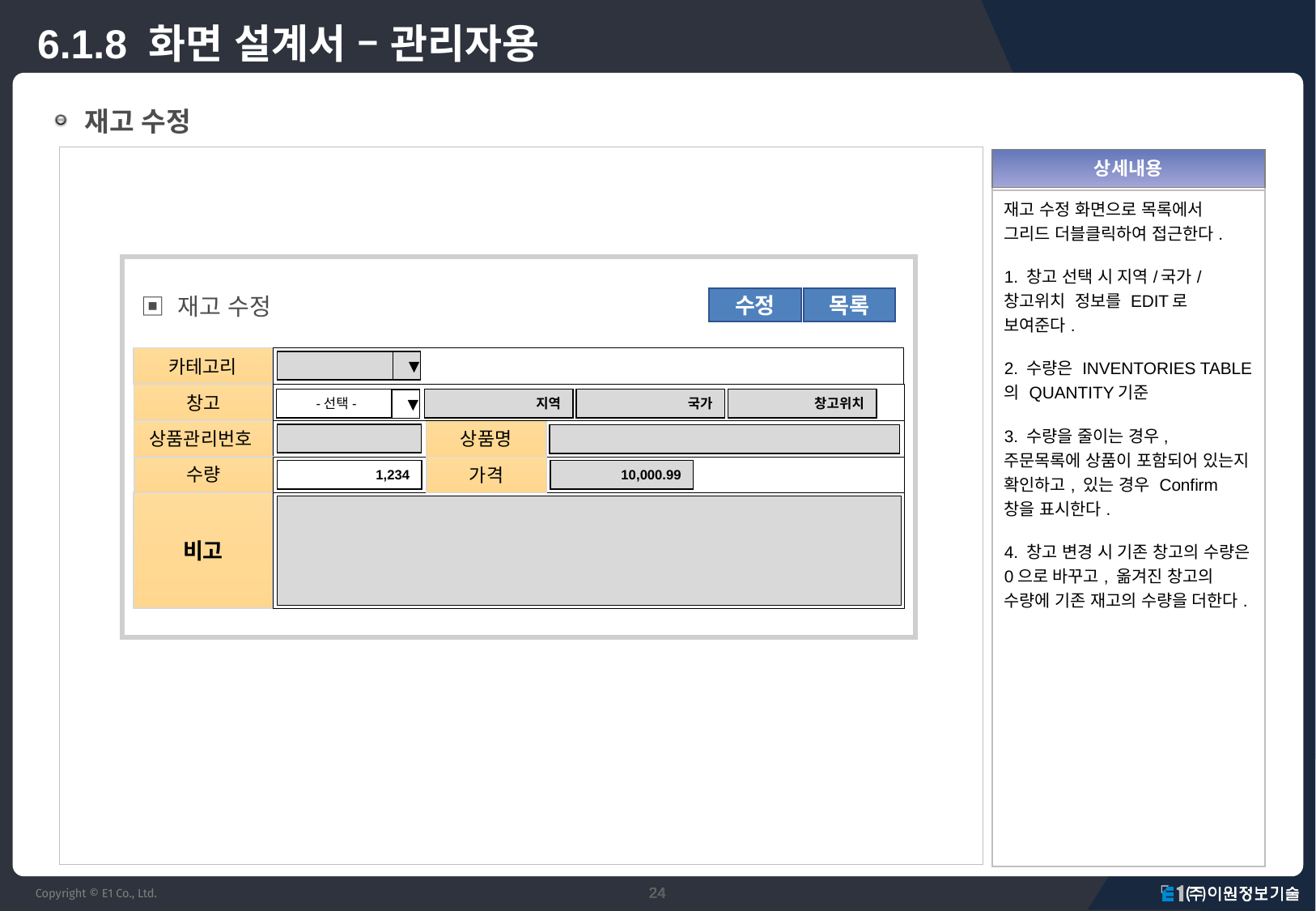

# 6.1.8 화면 설계서 – 관리자용
 재고 수정
|  |
| --- |
|  |
| --- |
| 재고 수정 화면으로 목록에서 그리드 더블클릭하여 접근한다. 1. 창고 선택 시 지역/국가/창고위치 정보를 EDIT로 보여준다. 2. 수량은 INVENTORIES TABLE 의 QUANTITY기준 3. 수량을 줄이는 경우, 주문목록에 상품이 포함되어 있는지 확인하고, 있는 경우 Confirm 창을 표시한다. 4. 창고 변경 시 기존 창고의 수량은 0으로 바꾸고, 옮겨진 창고의 수량에 기존 재고의 수량을 더한다. |
상세내용

▣ 재고 수정
수정
목록
카테고리

▼

창고

지역
국가
창고위치
-선택-
▼
상품관리번호
상품명

가격
수량

10,000.99
1,234
비고
file upload

24
24